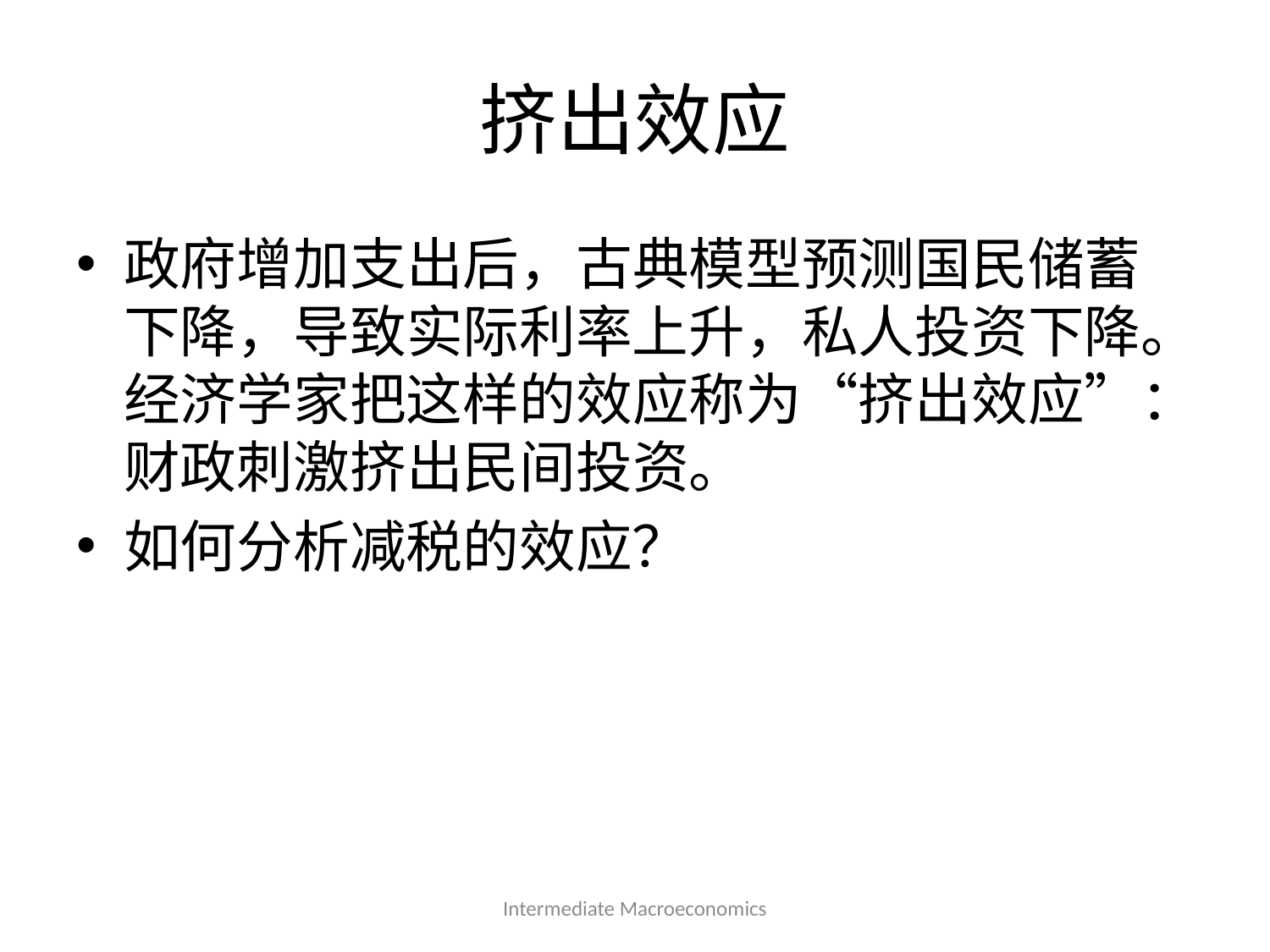

# 挤出效应
政府增加支出后，古典模型预测国民储蓄下降，导致实际利率上升，私人投资下降。经济学家把这样的效应称为“挤出效应”：财政刺激挤出民间投资。
如何分析减税的效应？
Intermediate Macroeconomics